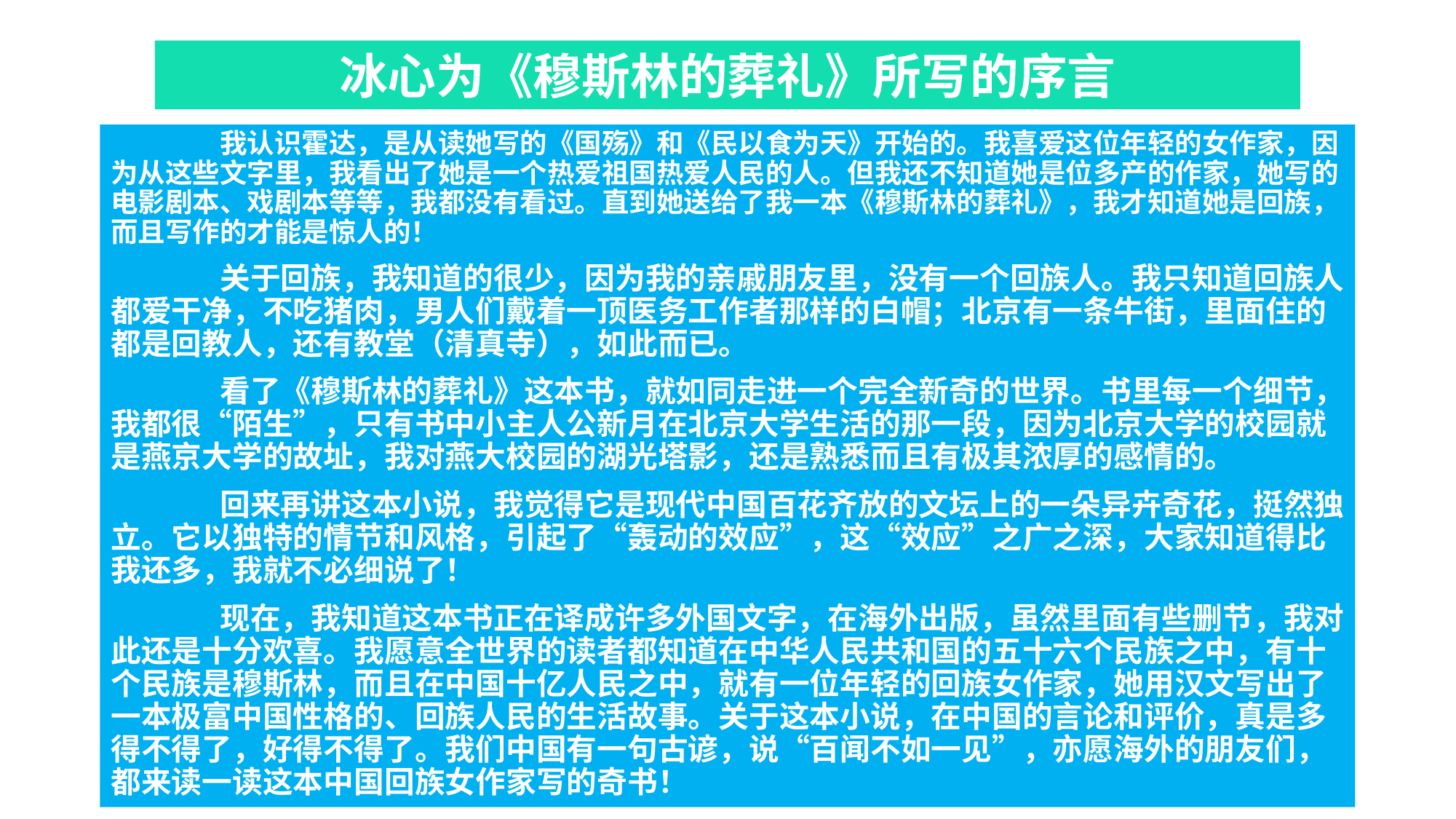

冰心为《穆斯林的葬礼》所写的序言
	我认识霍达，是从读她写的《国殇》和《民以食为天》开始的。我喜爱这位年轻的女作家，因为从这些文字里，我看出了她是一个热爱祖国热爱人民的人。但我还不知道她是位多产的作家，她写的电影剧本、戏剧本等等，我都没有看过。直到她送给了我一本《穆斯林的葬礼》，我才知道她是回族，而且写作的才能是惊人的！
	关于回族，我知道的很少，因为我的亲戚朋友里，没有一个回族人。我只知道回族人都爱干净，不吃猪肉，男人们戴着一顶医务工作者那样的白帽；北京有一条牛街，里面住的都是回教人，还有教堂（清真寺），如此而已。
	看了《穆斯林的葬礼》这本书，就如同走进一个完全新奇的世界。书里每一个细节，我都很“陌生”，只有书中小主人公新月在北京大学生活的那一段，因为北京大学的校园就是燕京大学的故址，我对燕大校园的湖光塔影，还是熟悉而且有极其浓厚的感情的。
	回来再讲这本小说，我觉得它是现代中国百花齐放的文坛上的一朵异卉奇花，挺然独立。它以独特的情节和风格，引起了“轰动的效应”，这“效应”之广之深，大家知道得比我还多，我就不必细说了！
	现在，我知道这本书正在译成许多外国文字，在海外出版，虽然里面有些删节，我对此还是十分欢喜。我愿意全世界的读者都知道在中华人民共和国的五十六个民族之中，有十个民族是穆斯林，而且在中国十亿人民之中，就有一位年轻的回族女作家，她用汉文写出了一本极富中国性格的、回族人民的生活故事。关于这本小说，在中国的言论和评价，真是多得不得了，好得不得了。我们中国有一句古谚，说“百闻不如一见”，亦愿海外的朋友们，都来读一读这本中国回族女作家写的奇书！